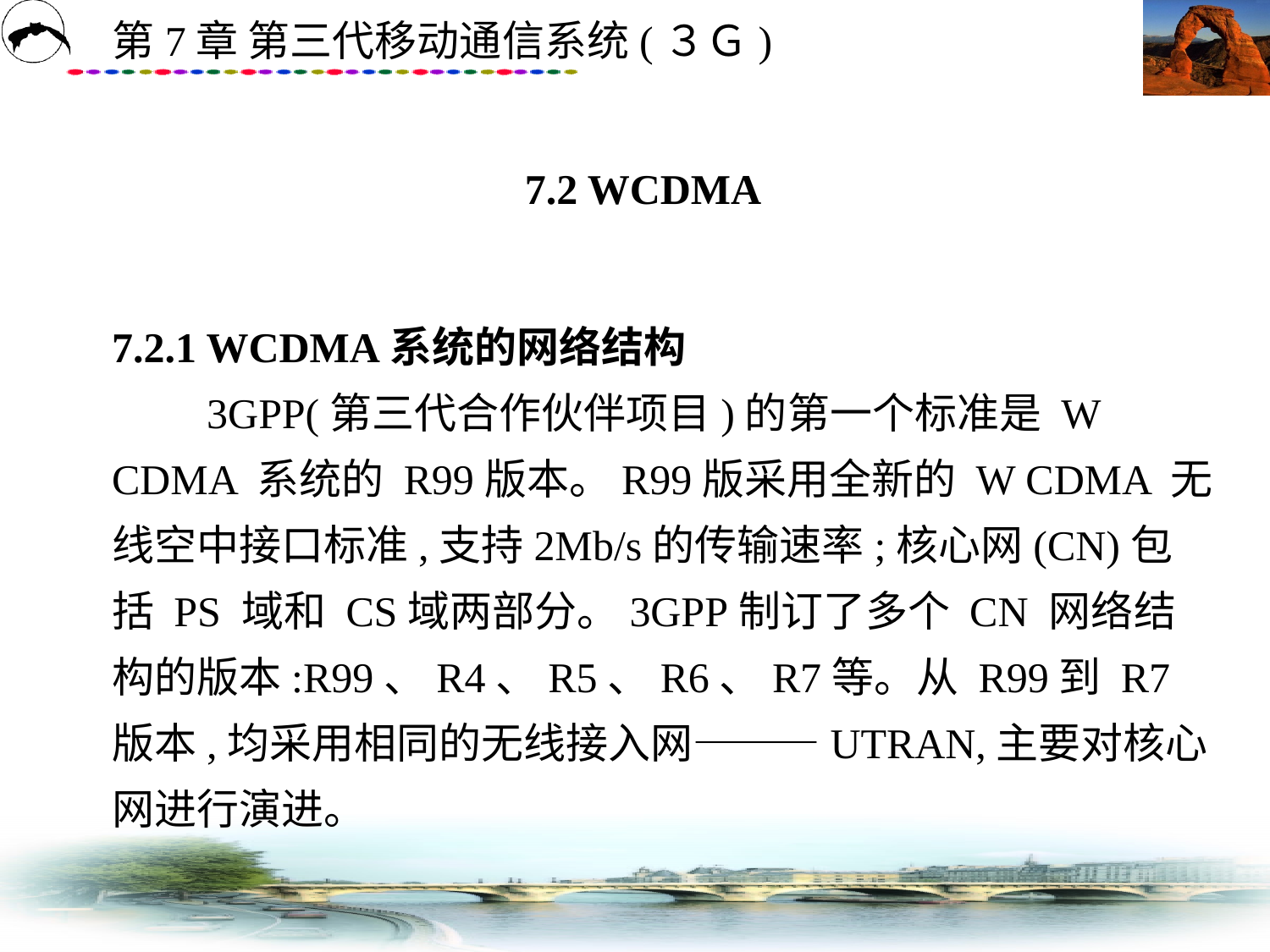

# 7.2 WCDMA
7.2.1 WCDMA系统的网络结构
　　3GPP(第三代合作伙伴项目)的第一个标准是 W CDMA 系统的 R99版本。R99版采用全新的 W CDMA 无线空中接口标准,支持2Mb/s的传输速率;核心网(CN)包括 PS 域和 CS域两部分。3GPP制订了多个 CN 网络结构的版本:R99、R4、R5、R6、R7等。从 R99到 R7版本,均采用相同的无线接入网———UTRAN,主要对核心网进行演进。